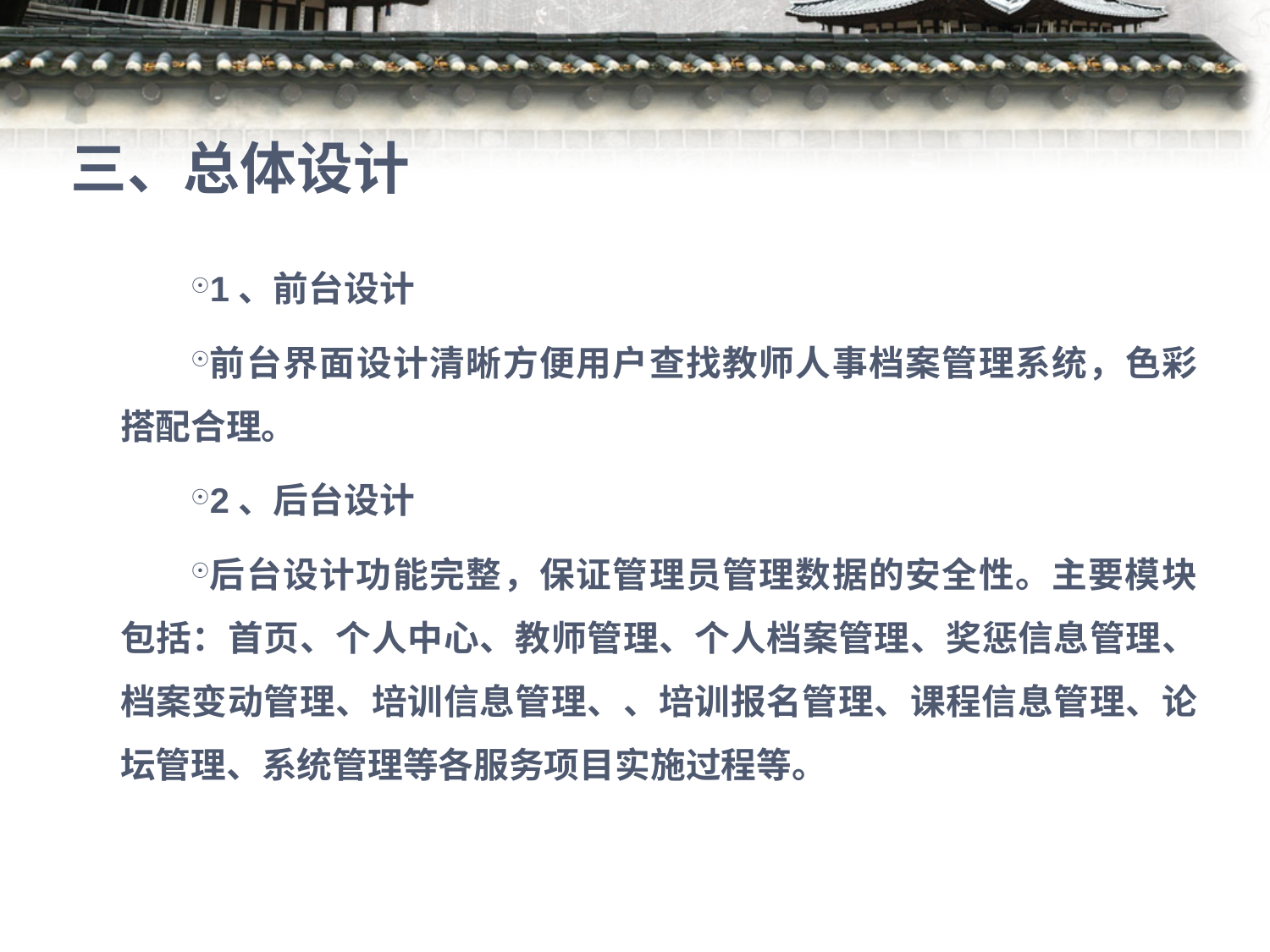

# 三、总体设计
1、前台设计
前台界面设计清晰方便用户查找教师人事档案管理系统，色彩搭配合理。
2、后台设计
后台设计功能完整，保证管理员管理数据的安全性。主要模块包括：首页、个人中心、教师管理、个人档案管理、奖惩信息管理、档案变动管理、培训信息管理、、培训报名管理、课程信息管理、论坛管理、系统管理等各服务项目实施过程等。